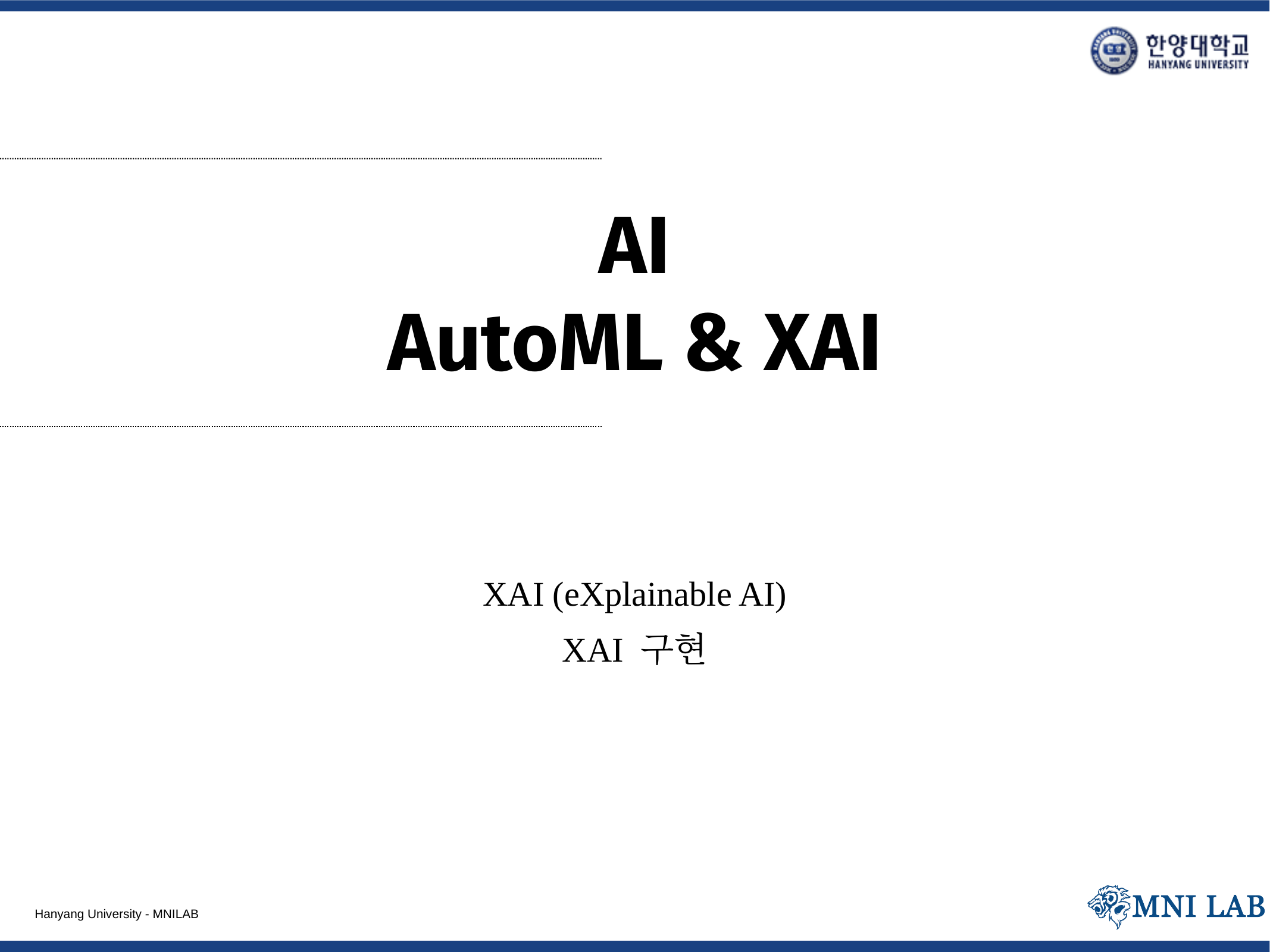

# AI AutoML & XAI
XAI (eXplainable AI)
XAI 구현